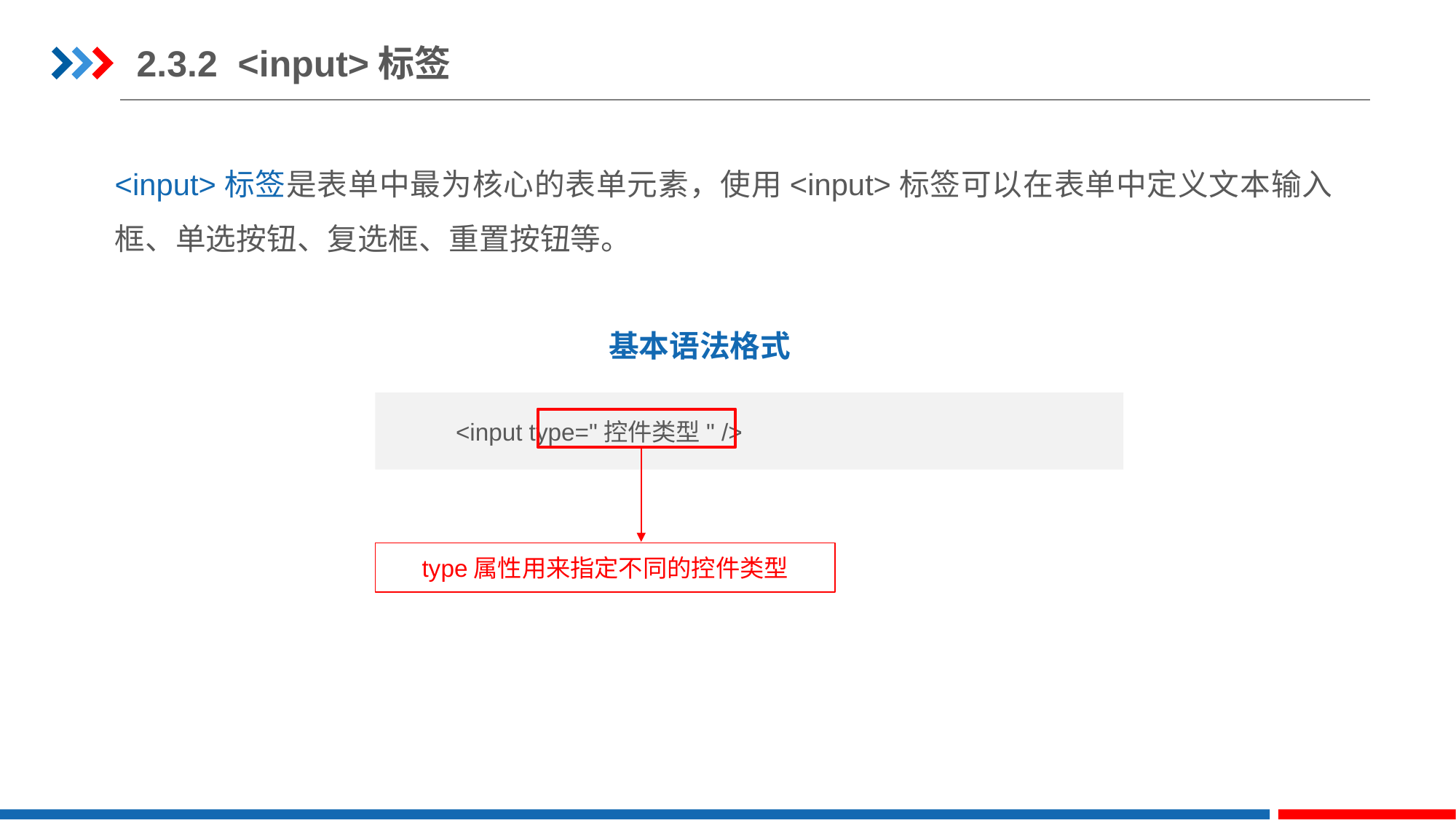

2.3.2  <input>标签
<input>标签是表单中最为核心的表单元素，使用<input>标签可以在表单中定义文本输入框、单选按钮、复选框、重置按钮等。
基本语法格式

<input type="控件类型" />

type属性用来指定不同的控件类型